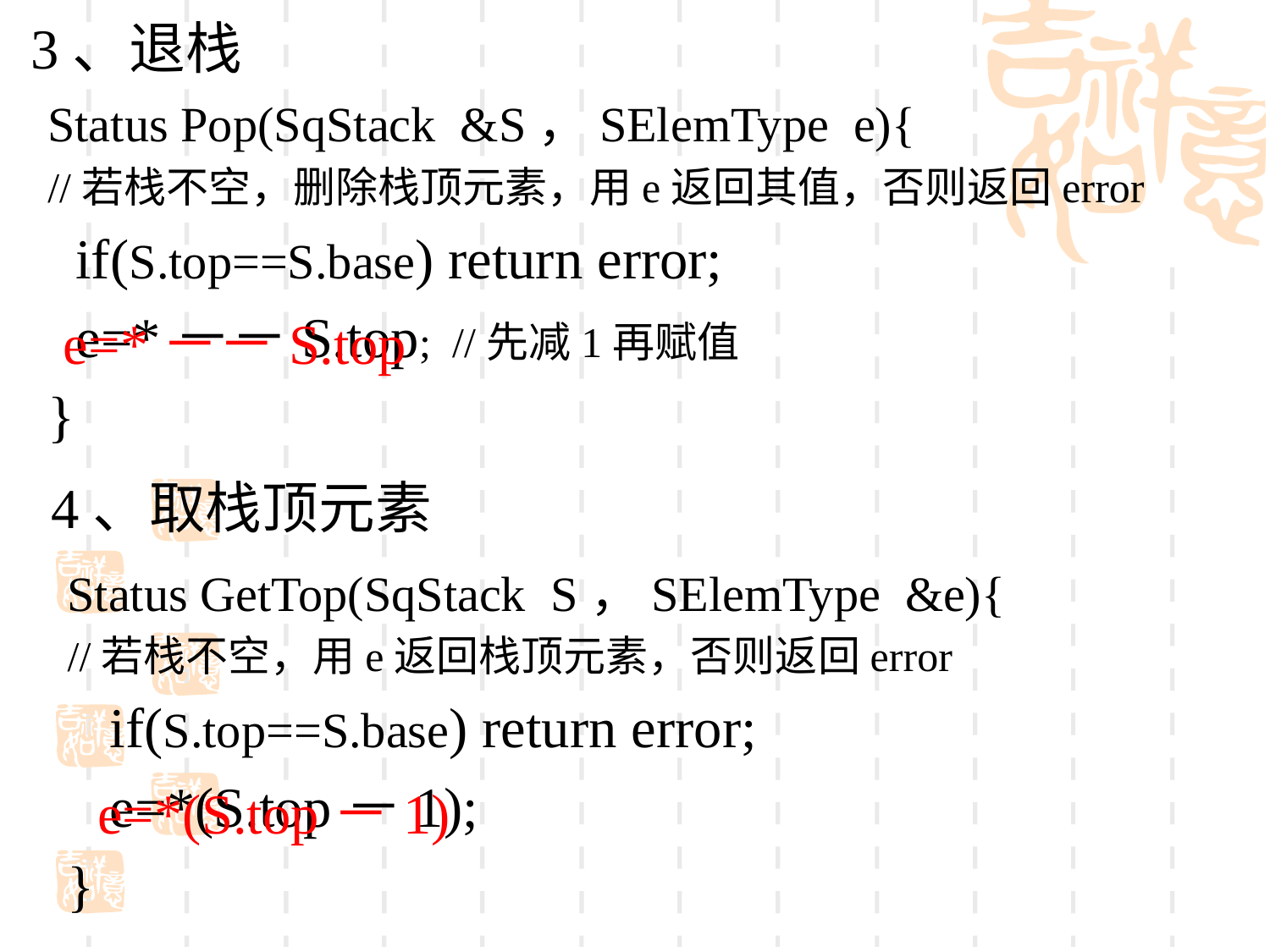

3、退栈
# Status Pop(SqStack  &S，SElemType  e){
//若栈不空，删除栈顶元素，用e返回其值，否则返回error
  if(S.top==S.base) return error;
  e=*－－S.top;  //先减1再赋值
}
e=*－－S.top
4、取栈顶元素
Status GetTop(SqStack  S，SElemType  &e){
//若栈不空，用e返回栈顶元素，否则返回error
   if(S.top==S.base) return error;
   e=*(S.top－1);
}
e=*(S.top－1)